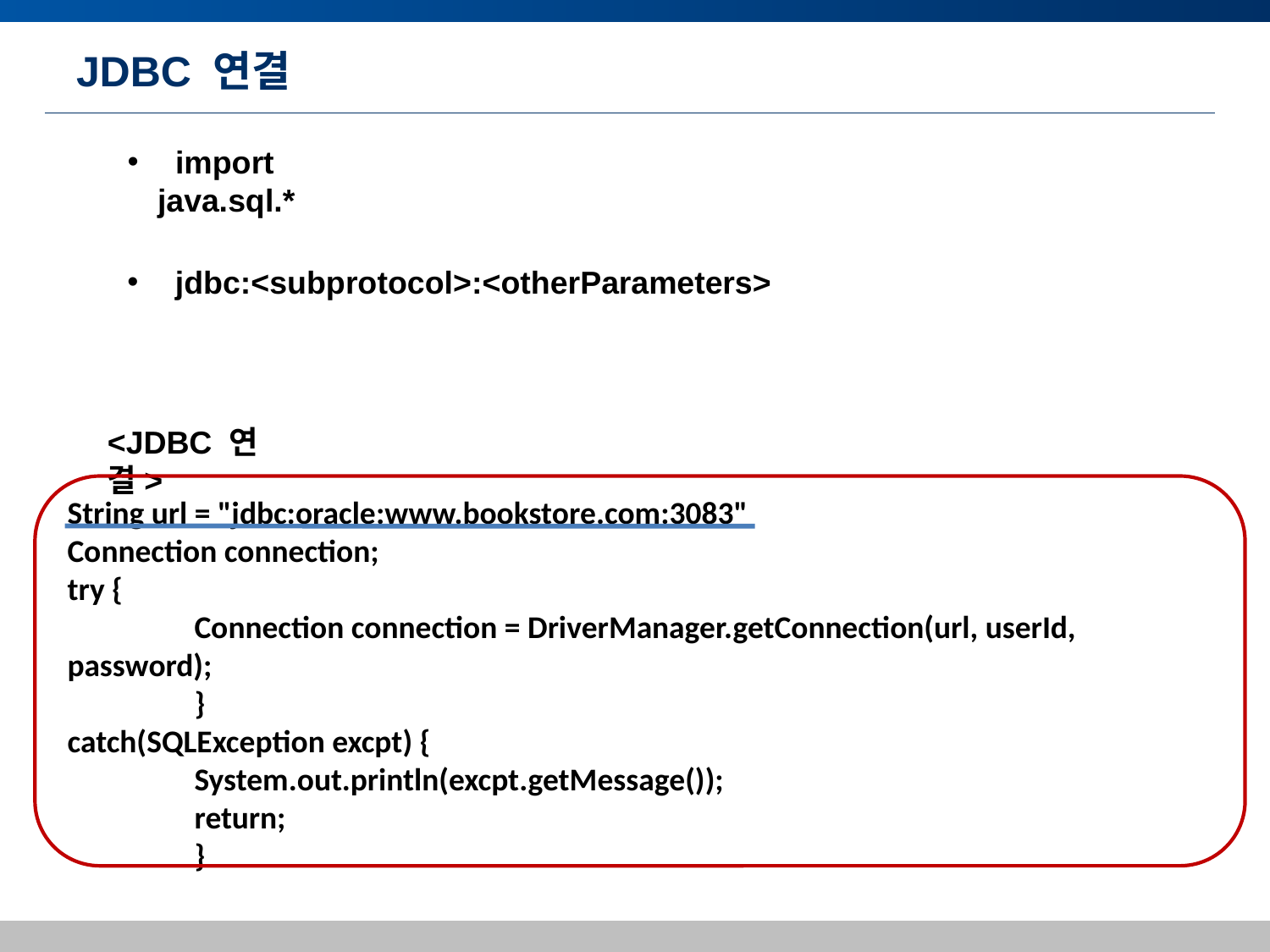

# JDBC 연결
  import java.sql.*
  jdbc:<subprotocol>:<otherParameters>
<JDBC 연결>

String url = "jdbc:oracle:www.bookstore.com:3083"
Connection connection;
try {
	Connection connection = DriverManager.getConnection(url, userId, password);
	}
catch(SQLException excpt) {
	System.out.println(excpt.getMessage());
	return;
	}